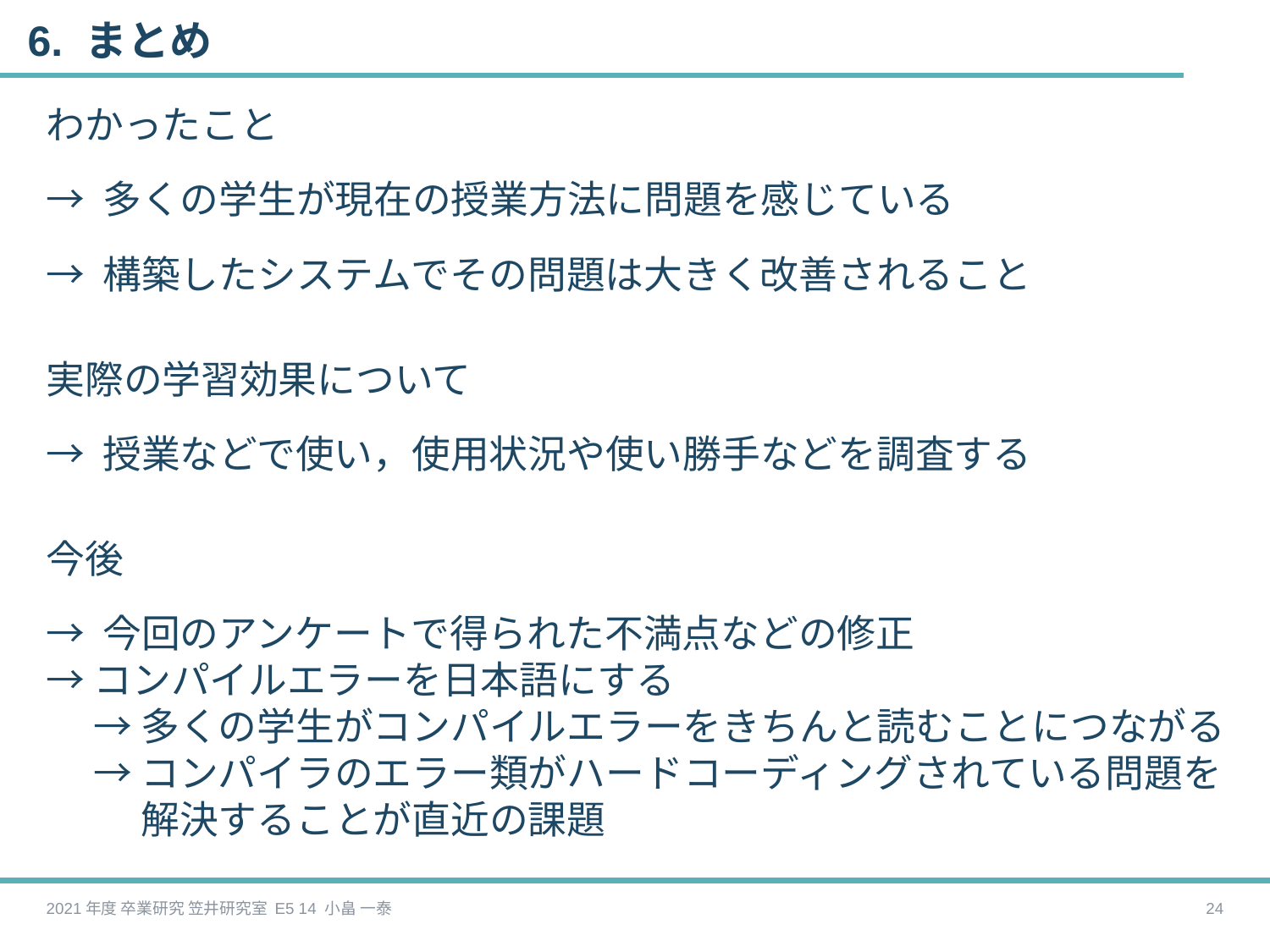

# 6. まとめ
わかったこと
→ 多くの学生が現在の授業方法に問題を感じている
→ 構築したシステムでその問題は大きく改善されること

実際の学習効果について
→ 授業などで使い，使用状況や使い勝手などを調査する

今後
→ 今回のアンケートで得られた不満点などの修正
→ コンパイルエラーを日本語にする
　 → 多くの学生がコンパイルエラーをきちんと読むことにつながる
　 → コンパイラのエラー類がハードコーディングされている問題を
　　  解決することが直近の課題
2021年度 卒業研究 笠井研究室 E5 14 小畠 一泰
24